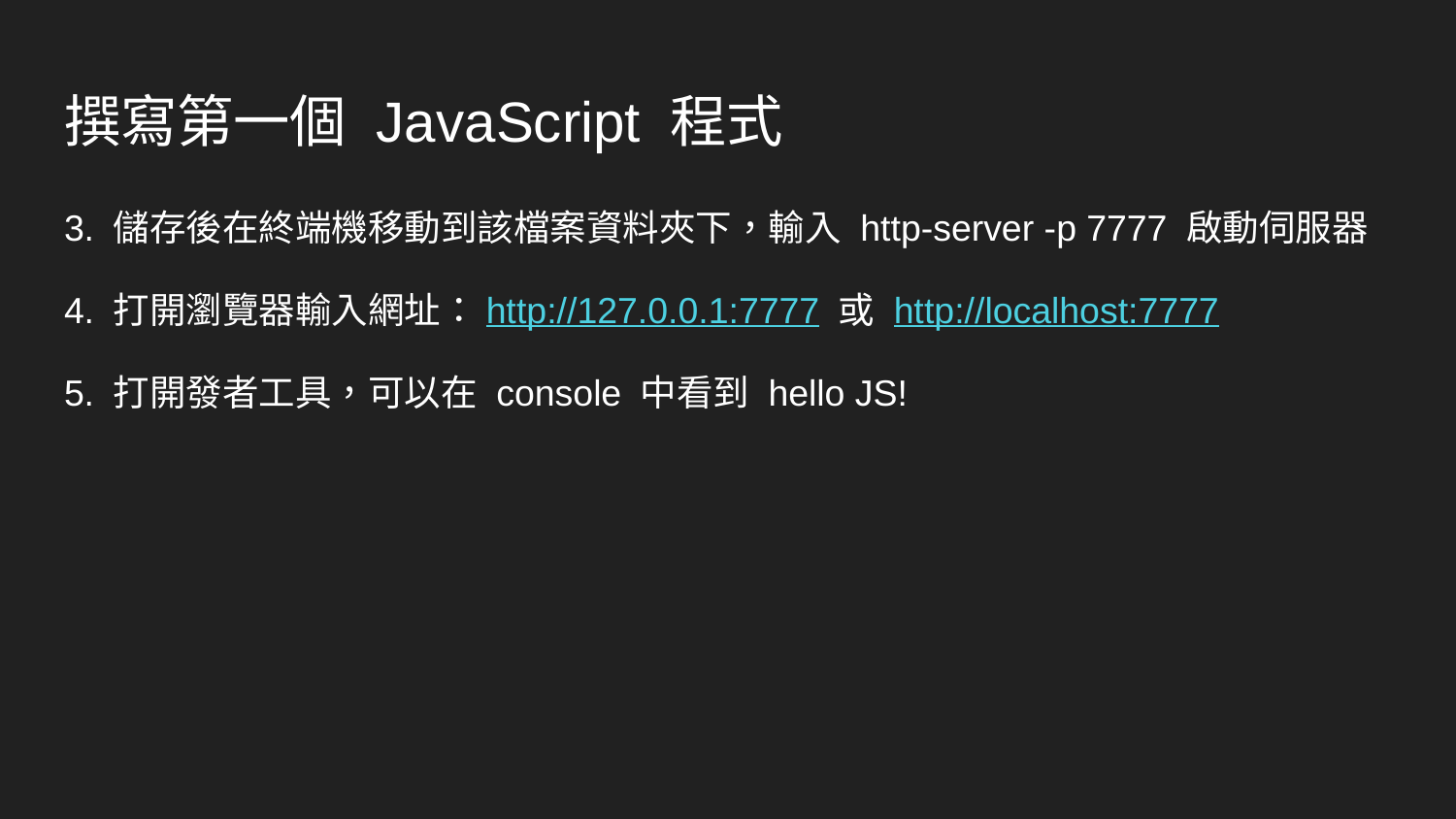

# 撰寫第一個 JavaScript 程式
3. 儲存後在終端機移動到該檔案資料夾下，輸入 http-server -p 7777 啟動伺服器
4. 打開瀏覽器輸入網址：http://127.0.0.1:7777 或 http://localhost:7777
5. 打開發者工具，可以在 console 中看到 hello JS!